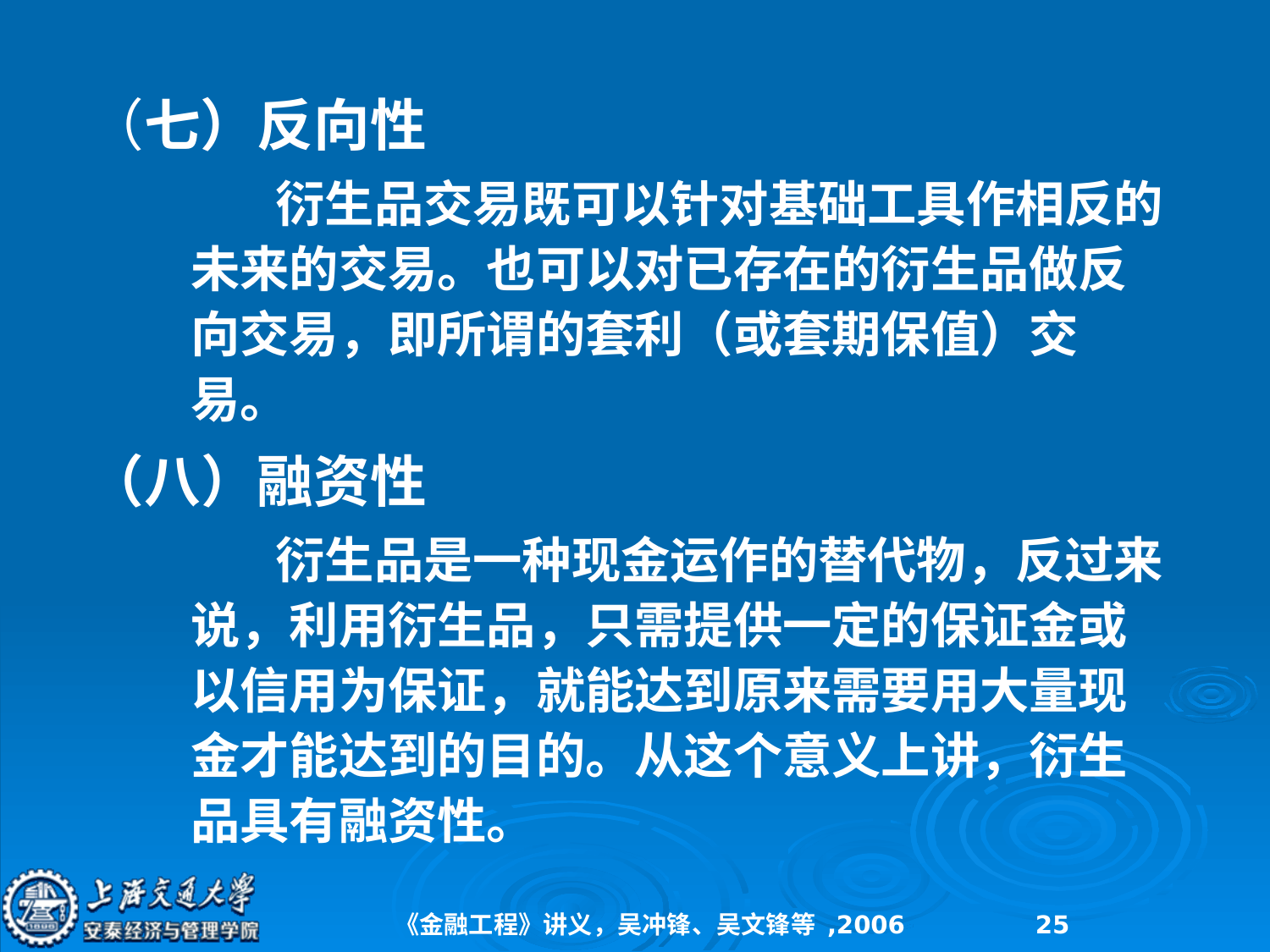

（七）反向性
衍生品交易既可以针对基础工具作相反的未来的交易。也可以对已存在的衍生品做反向交易，即所谓的套利（或套期保值）交易。
（八）融资性
衍生品是一种现金运作的替代物，反过来说，利用衍生品，只需提供一定的保证金或以信用为保证，就能达到原来需要用大量现金才能达到的目的。从这个意义上讲，衍生品具有融资性。